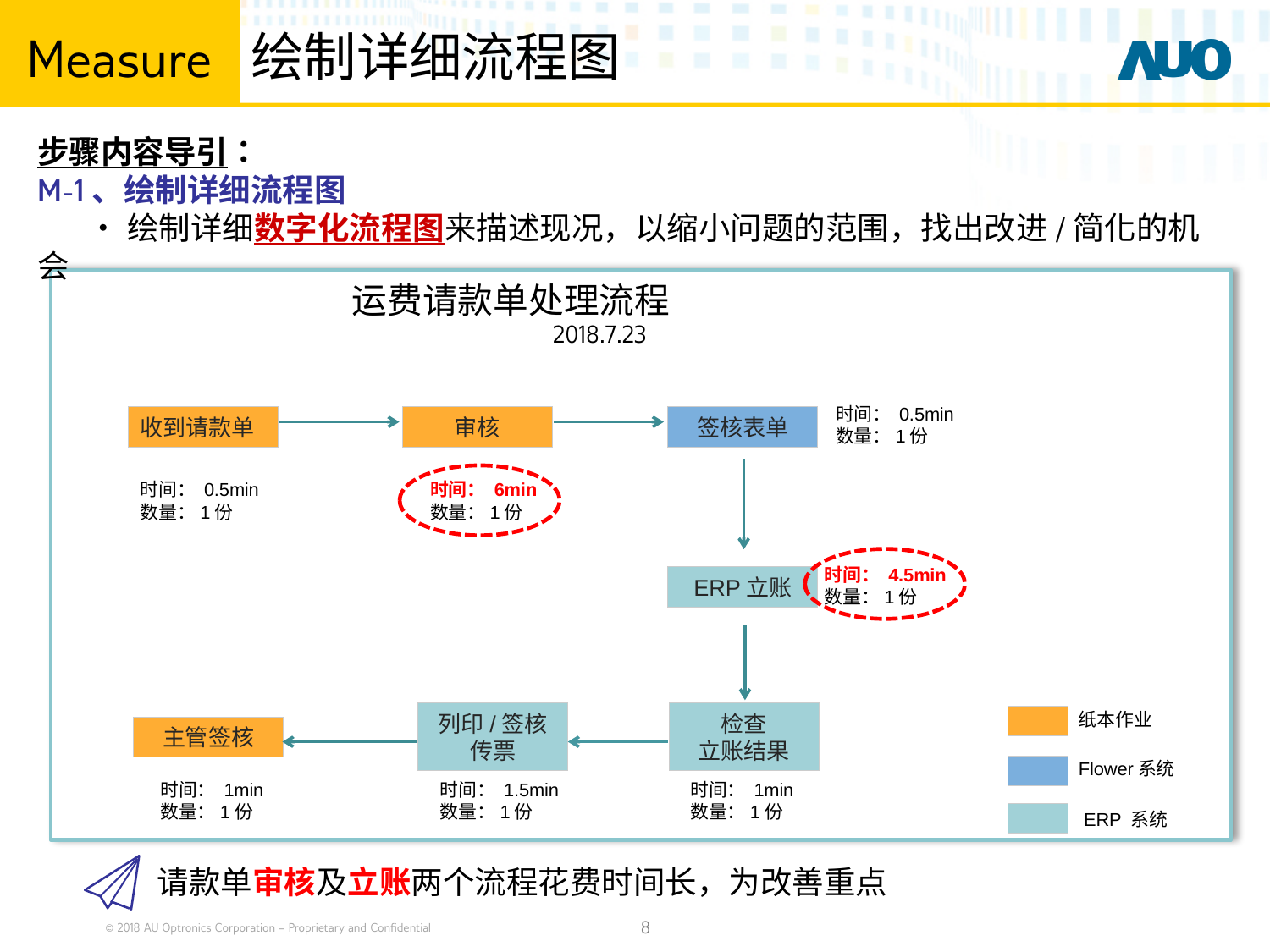

Measure
# 绘制详细流程图
步骤内容导引：
M-1、绘制详细流程图
       •绘制详细数字化流程图来描述现况，以缩小问题的范围，找出改进/简化的机会

运费请款单处理流程
2018.7.23
收到请款单
审核
签核表单
时间： 0.5min
数量：1份
时间： 0.5min
数量：1份
时间： 6min
数量：1份
ERP立账
时间： 4.5min
数量：1份
列印/签核
传票
检查
立账结果
主管签核
时间： 1min
数量：1份
时间： 1.5min
数量：1份
时间： 1min
数量：1份
纸本作业

Flower系统

 ERP 系统

请款单审核及立账两个流程花费时间长，为改善重点